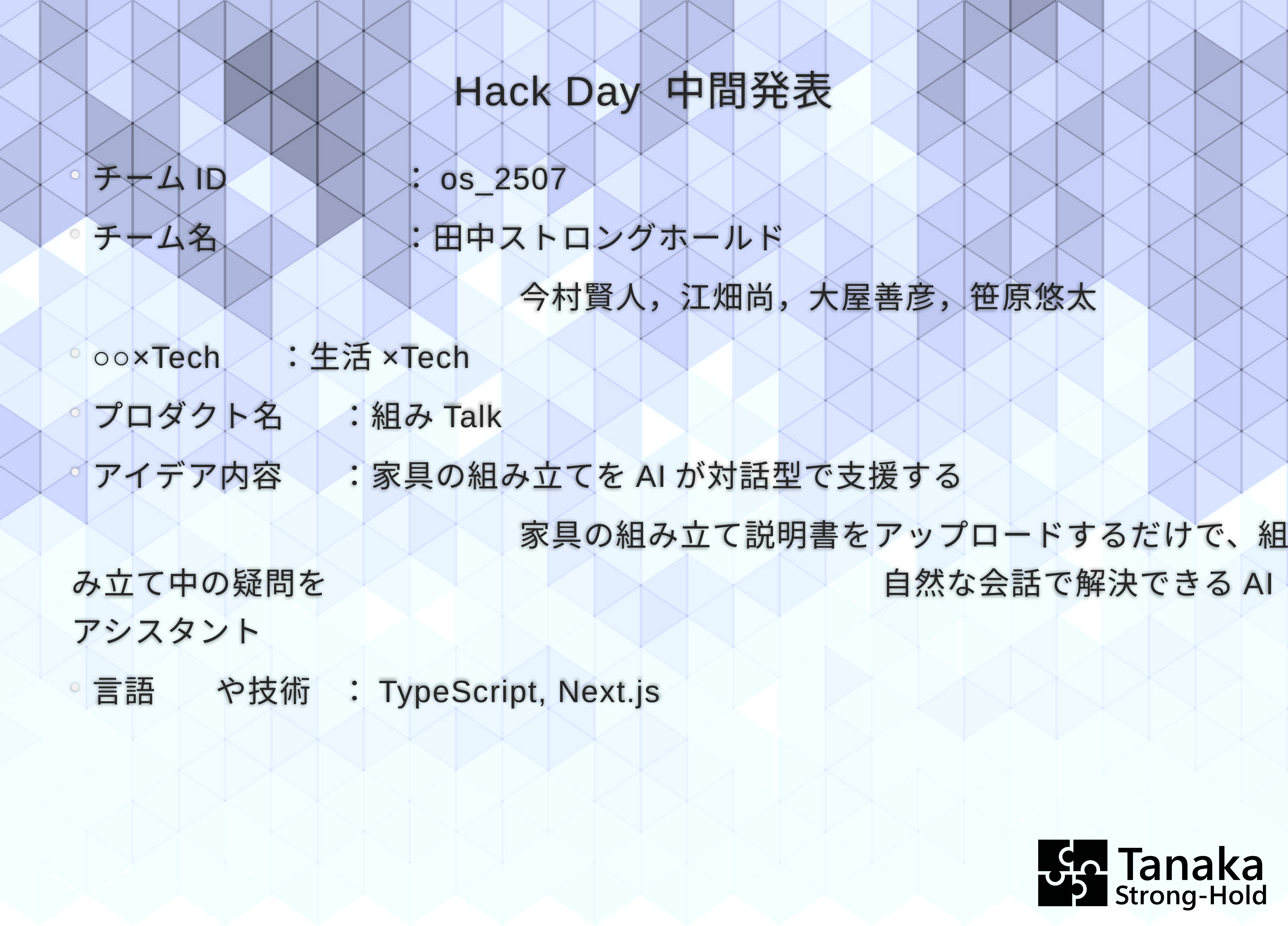

# Hack Day 中間発表
チームID			：os_2507
チーム名			：田中ストロングホールド
							 今村賢人，江畑尚，大屋善彦，笹原悠太
○○×Tech	：生活×Tech
プロダクト名	：組みTalk
アイデア内容	：家具の組み立てをAIが対話型で支援する
							 家具の組み立て説明書をアップロードするだけで、組み立て中の疑問を								 	 自然な会話で解決できるAIアシスタント
言語	や技術	：TypeScript, Next.js